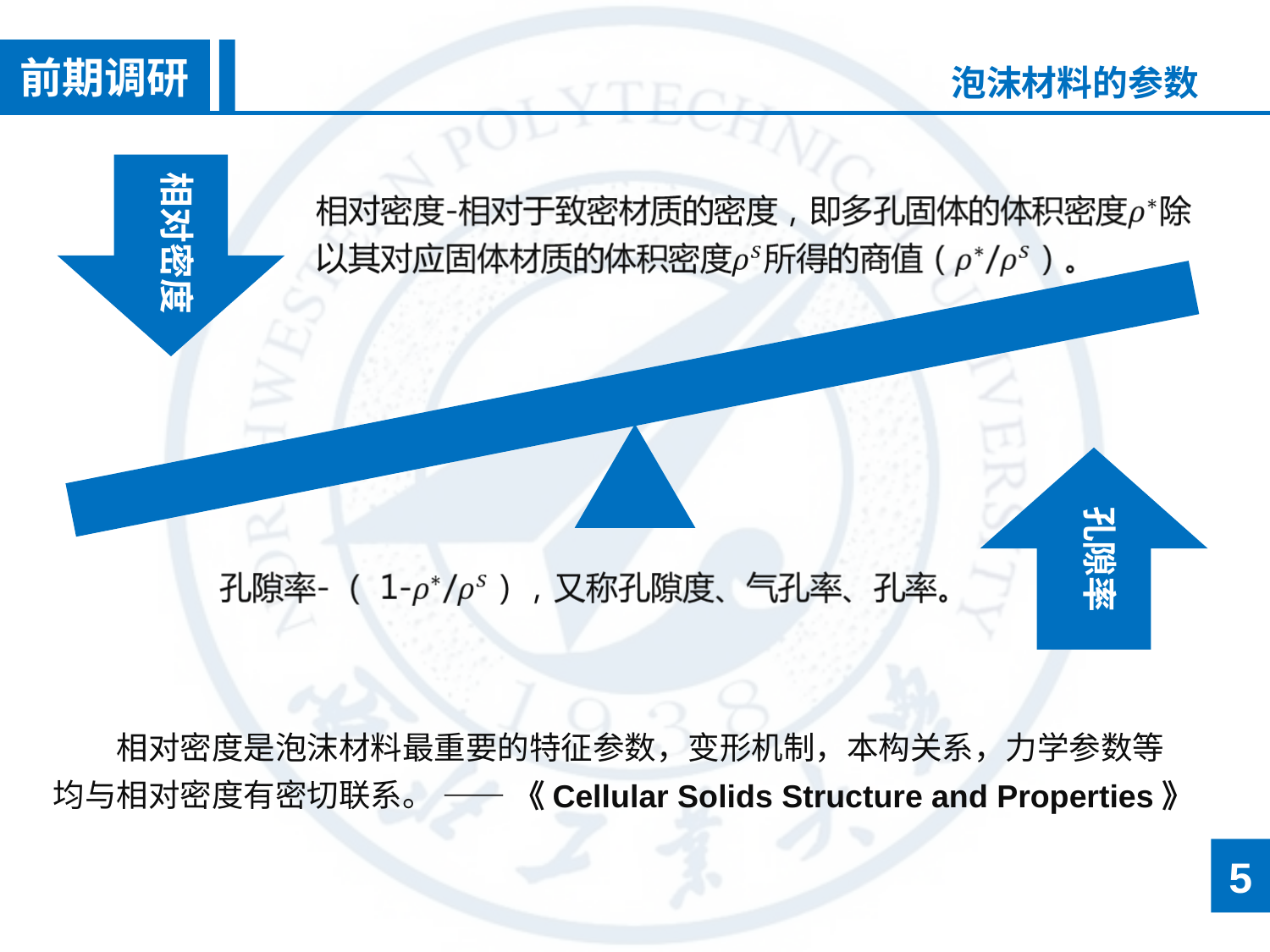

前期调研

泡沫材料的参数

相对密度

孔隙率

相对密度是泡沫材料最重要的特征参数，变形机制，本构关系，力学参数等均与相对密度有密切联系。
——《Cellular Solids Structure and Properties》
5